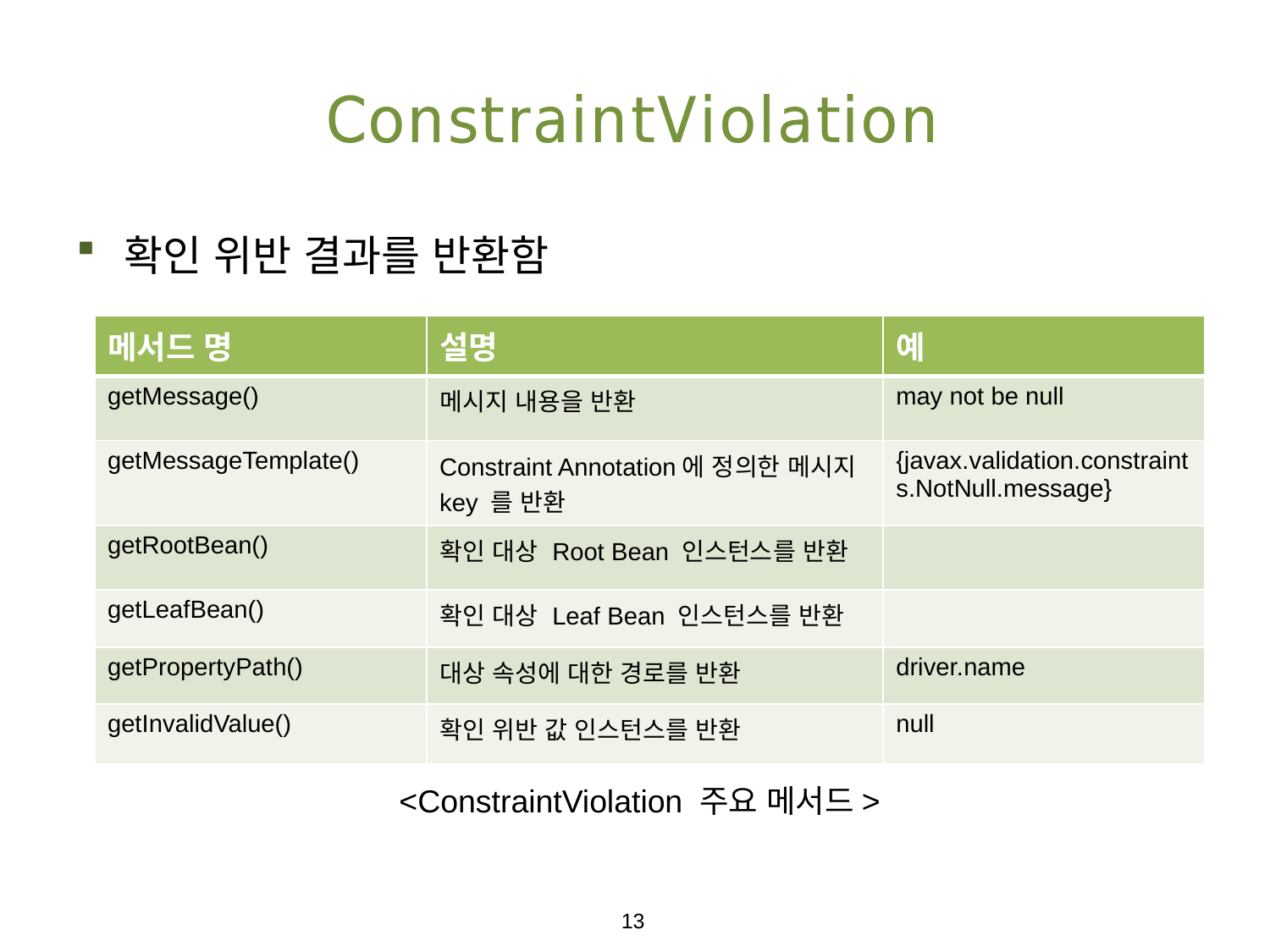

# ConstraintViolation
확인 위반 결과를 반환함
| 메서드 명 | 설명 | 예 |
| --- | --- | --- |
| getMessage() | 메시지 내용을 반환 | may not be null |
| getMessageTemplate() | Constraint Annotation에 정의한 메시지 key 를 반환 | {javax.validation.constraints.NotNull.message} |
| getRootBean() | 확인 대상 Root Bean 인스턴스를 반환 |  |
| getLeafBean() | 확인 대상 Leaf Bean 인스턴스를 반환 |  |
| getPropertyPath() | 대상 속성에 대한 경로를 반환 | driver.name |
| getInvalidValue() | 확인 위반 값 인스턴스를 반환 | null |
<ConstraintViolation 주요 메서드>
13